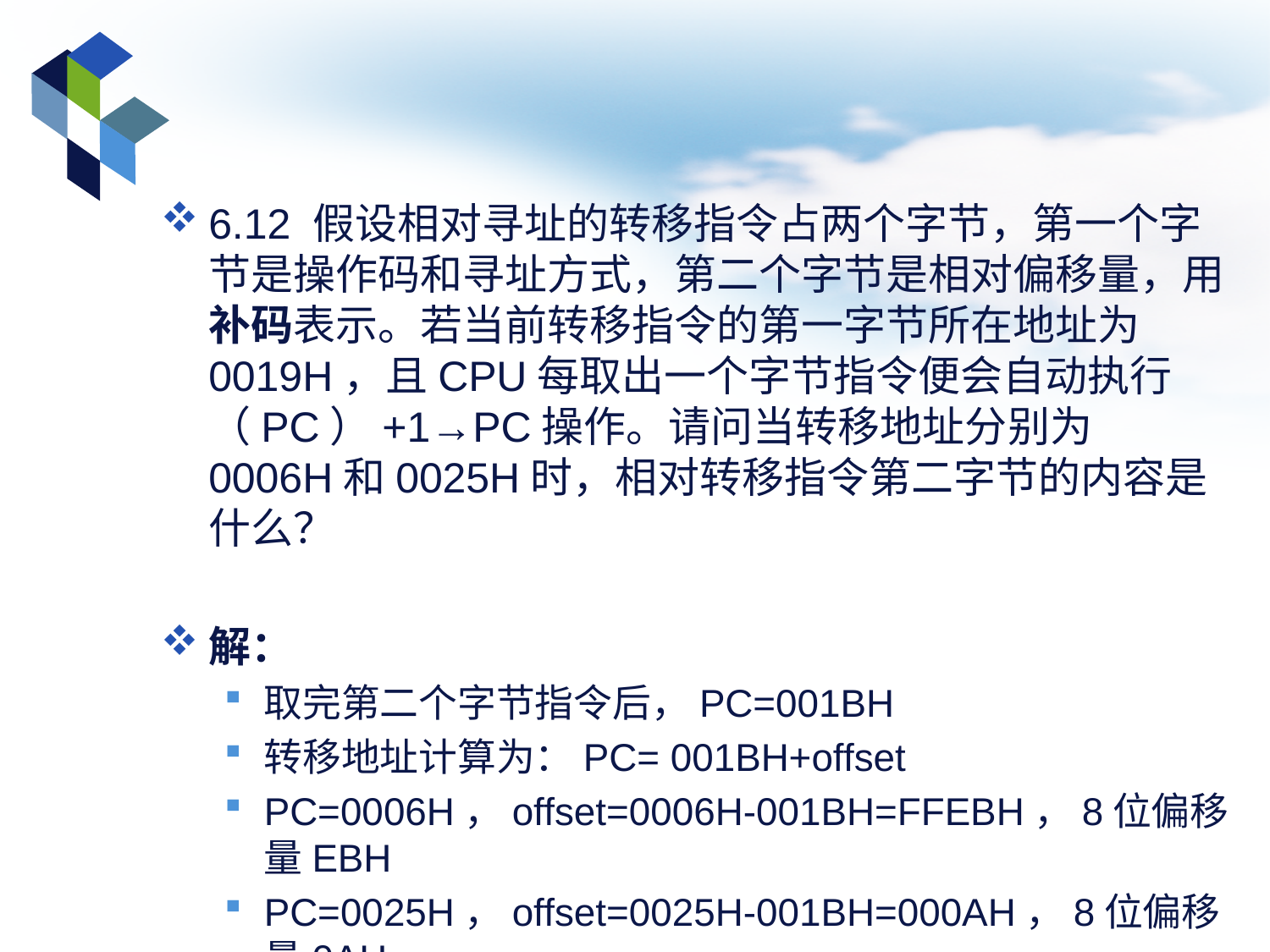

#
6.12 假设相对寻址的转移指令占两个字节，第一个字节是操作码和寻址方式，第二个字节是相对偏移量，用补码表示。若当前转移指令的第一字节所在地址为0019H，且CPU每取出一个字节指令便会自动执行（PC）+1→PC操作。请问当转移地址分别为 0006H和0025H时，相对转移指令第二字节的内容是什么？

解：
取完第二个字节指令后，PC=001BH
转移地址计算为：PC= 001BH+offset
PC=0006H，offset=0006H-001BH=FFEBH，8位偏移量EBH
PC=0025H，offset=0025H-001BH=000AH，8位偏移量0AH